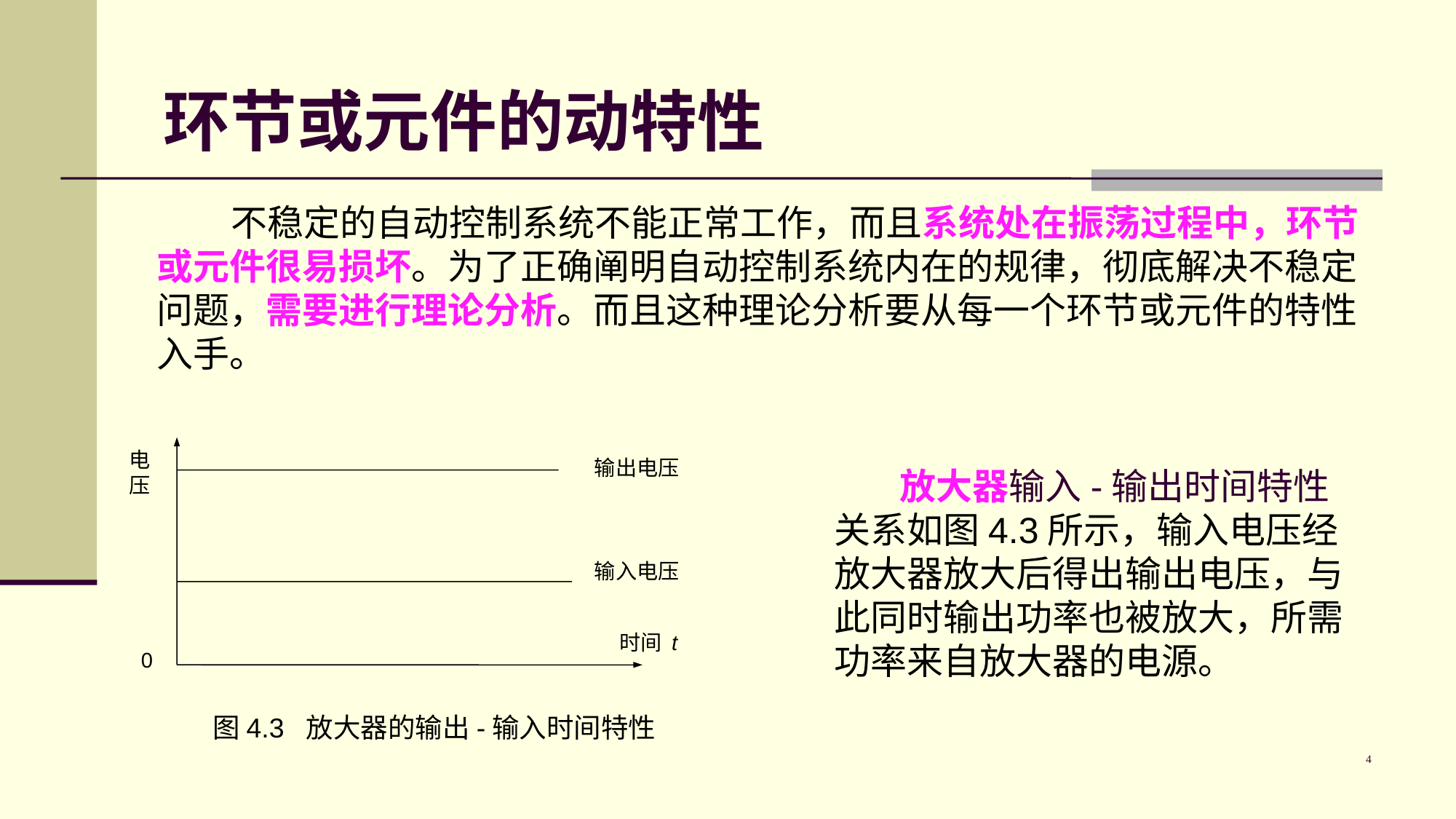

环节或元件的动特性
        不稳定的自动控制系统不能正常工作，而且系统处在振荡过程中，环节或元件很易损坏。为了正确阐明自动控制系统内在的规律，彻底解决不稳定问题，需要进行理论分析。而且这种理论分析要从每一个环节或元件的特性入手。

电
压
输出电压
输入电压
时间 t
0

图4.3  放大器的输出-输入时间特性
       放大器输入-输出时间特性关系如图4.3所示，输入电压经放大器放大后得出输出电压，与此同时输出功率也被放大，所需功率来自放大器的电源。
4